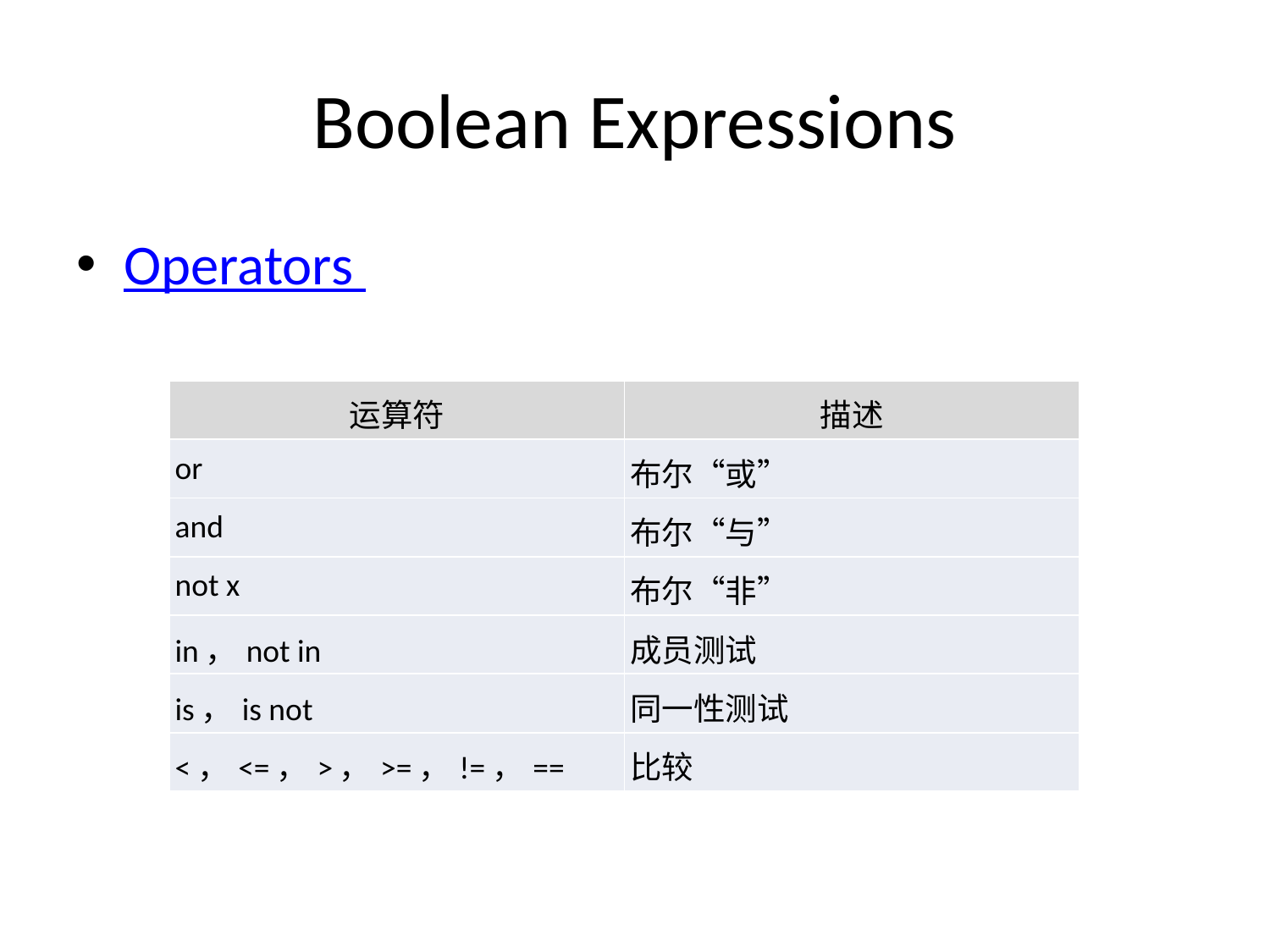

# Boolean Expressions
Operators

| 运算符 | 描述 |
| --- | --- |
| or | 布尔“或” |
| and | 布尔“与” |
| not x | 布尔“非” |
| in，not in | 成员测试 |
| is，is not | 同一性测试 |
| <，<=，>，>=，!=，== | 比较 |